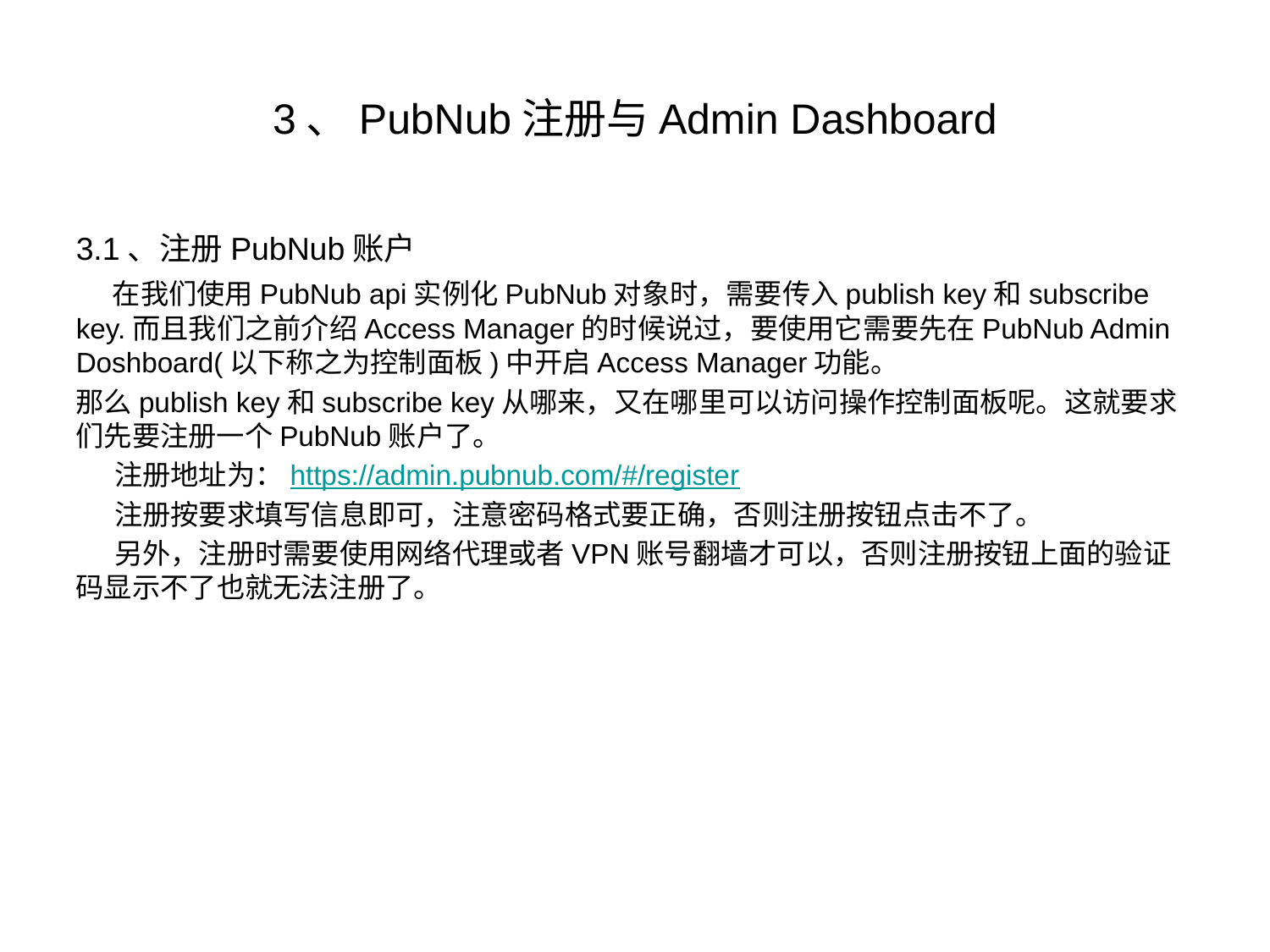

# 3、PubNub注册与Admin Dashboard
3.1、注册PubNub账户
    在我们使用PubNub api实例化PubNub对象时，需要传入publish key和subscribe key.而且我们之前介绍Access Manager的时候说过，要使用它需要先在PubNub Admin Doshboard(以下称之为控制面板)中开启Access Manager功能。
那么publish key和subscribe key从哪来，又在哪里可以访问操作控制面板呢。这就要求们先要注册一个PubNub账户了。
     注册地址为：https://admin.pubnub.com/#/register
     注册按要求填写信息即可，注意密码格式要正确，否则注册按钮点击不了。
     另外，注册时需要使用网络代理或者VPN账号翻墙才可以，否则注册按钮上面的验证码显示不了也就无法注册了。